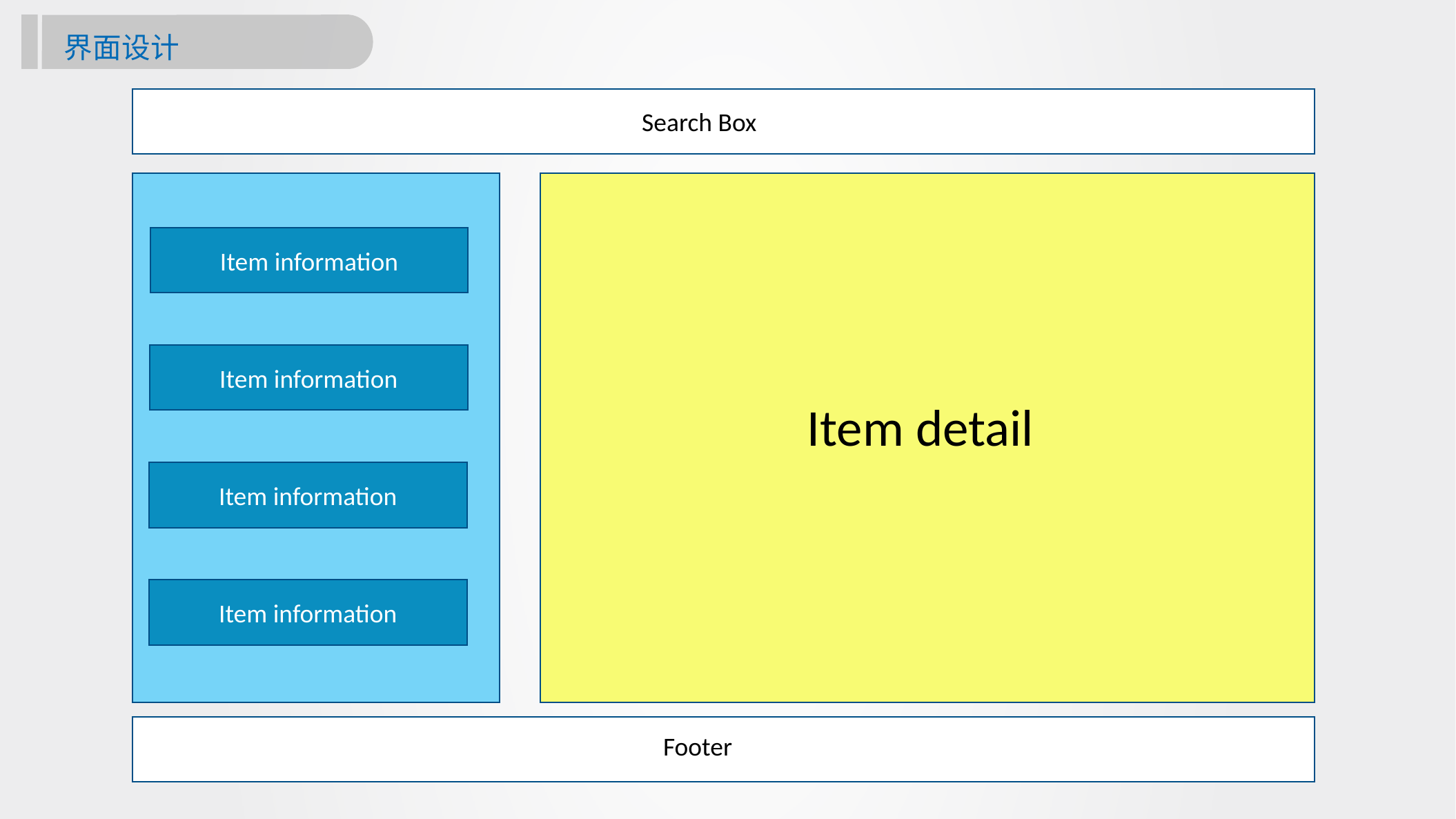

界面设计

Search Box

Item information
Item information
Item detail
Item information
Item information

Footer